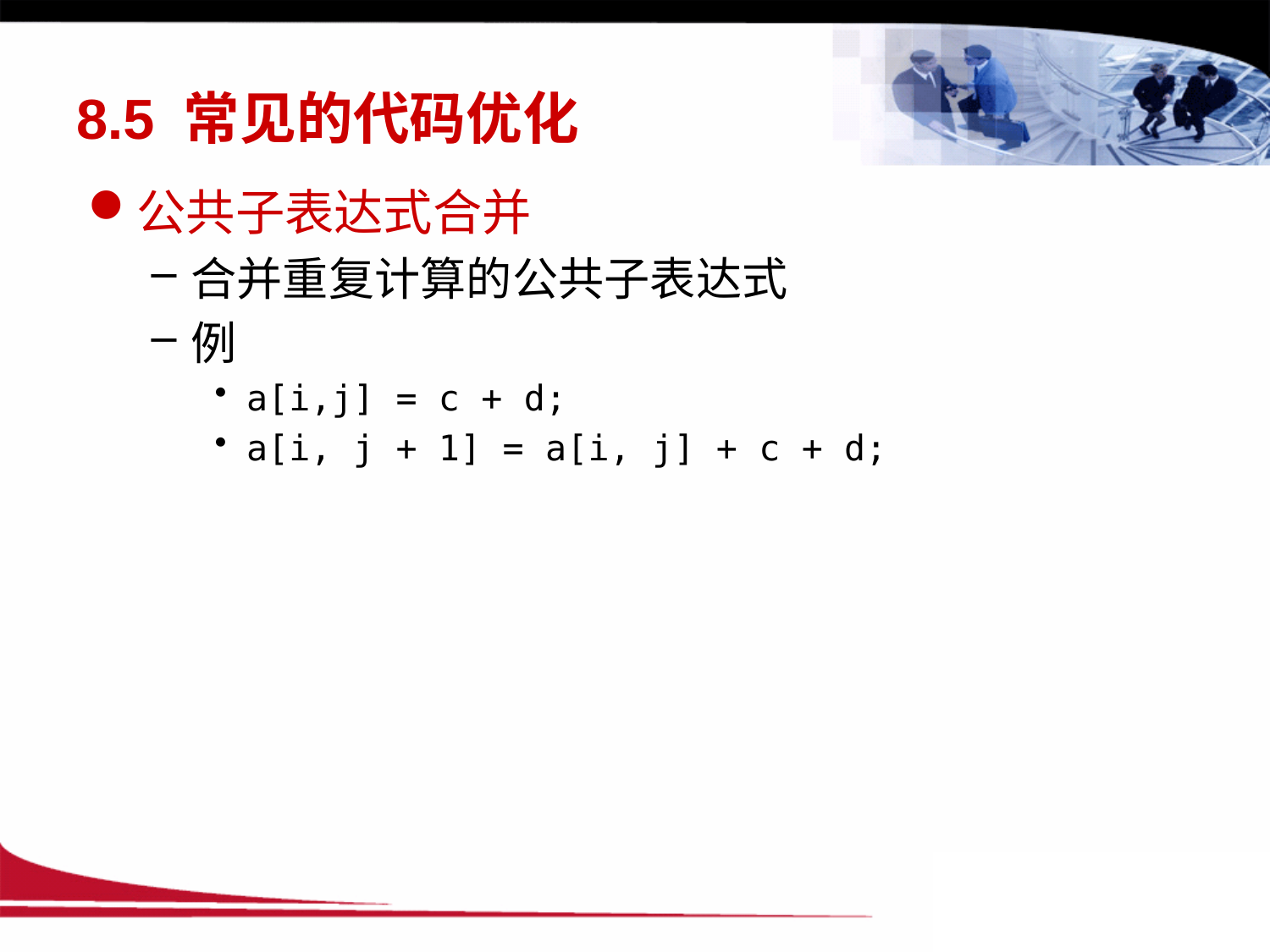

# 8.5 常见的代码优化
公共子表达式合并
合并重复计算的公共子表达式
例
a[i,j] = c + d;
a[i, j + 1] = a[i, j] + c + d;